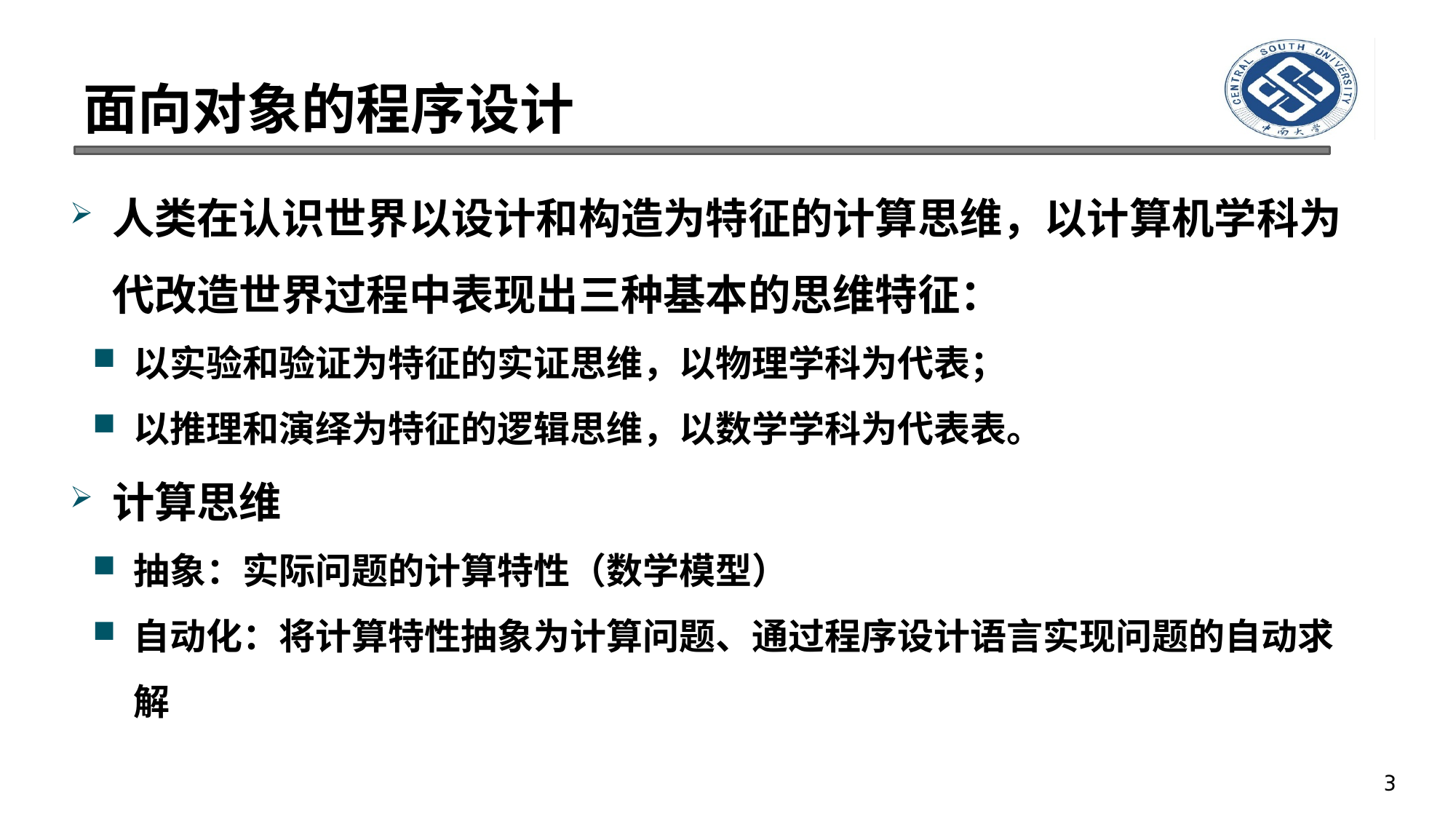

# 面向对象的程序设计
人类在认识世界以设计和构造为特征的计算思维，以计算机学科为代改造世界过程中表现出三种基本的思维特征：
以实验和验证为特征的实证思维，以物理学科为代表；
以推理和演绎为特征的逻辑思维，以数学学科为代表表。
计算思维
抽象：实际问题的计算特性（数学模型）
自动化：将计算特性抽象为计算问题、通过程序设计语言实现问题的自动求解

3